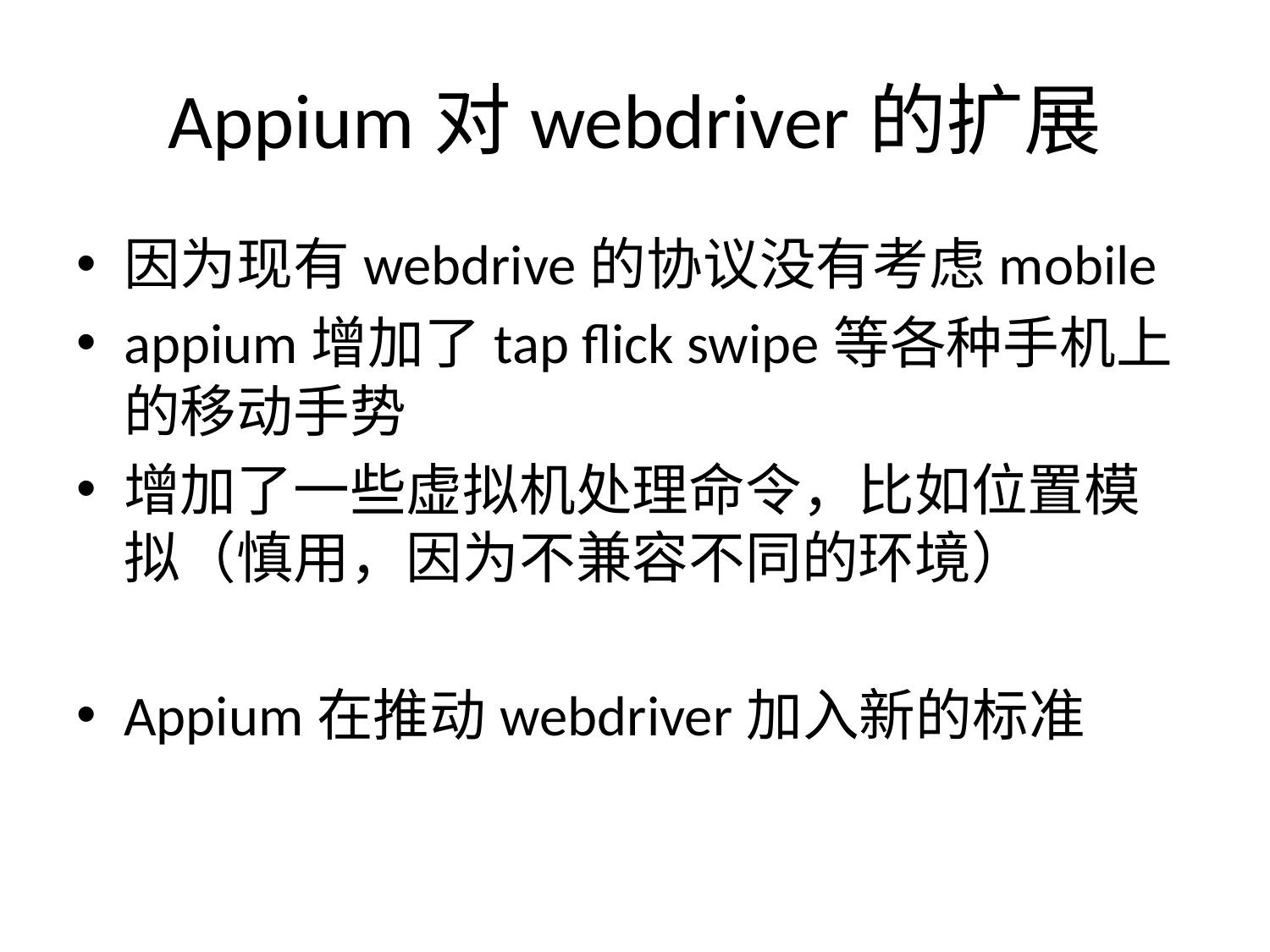

# Appium对webdriver的扩展
因为现有webdrive的协议没有考虑mobile
appium增加了tap flick swipe等各种手机上的移动手势
增加了一些虚拟机处理命令，比如位置模拟（慎用，因为不兼容不同的环境）

Appium在推动webdriver加入新的标准